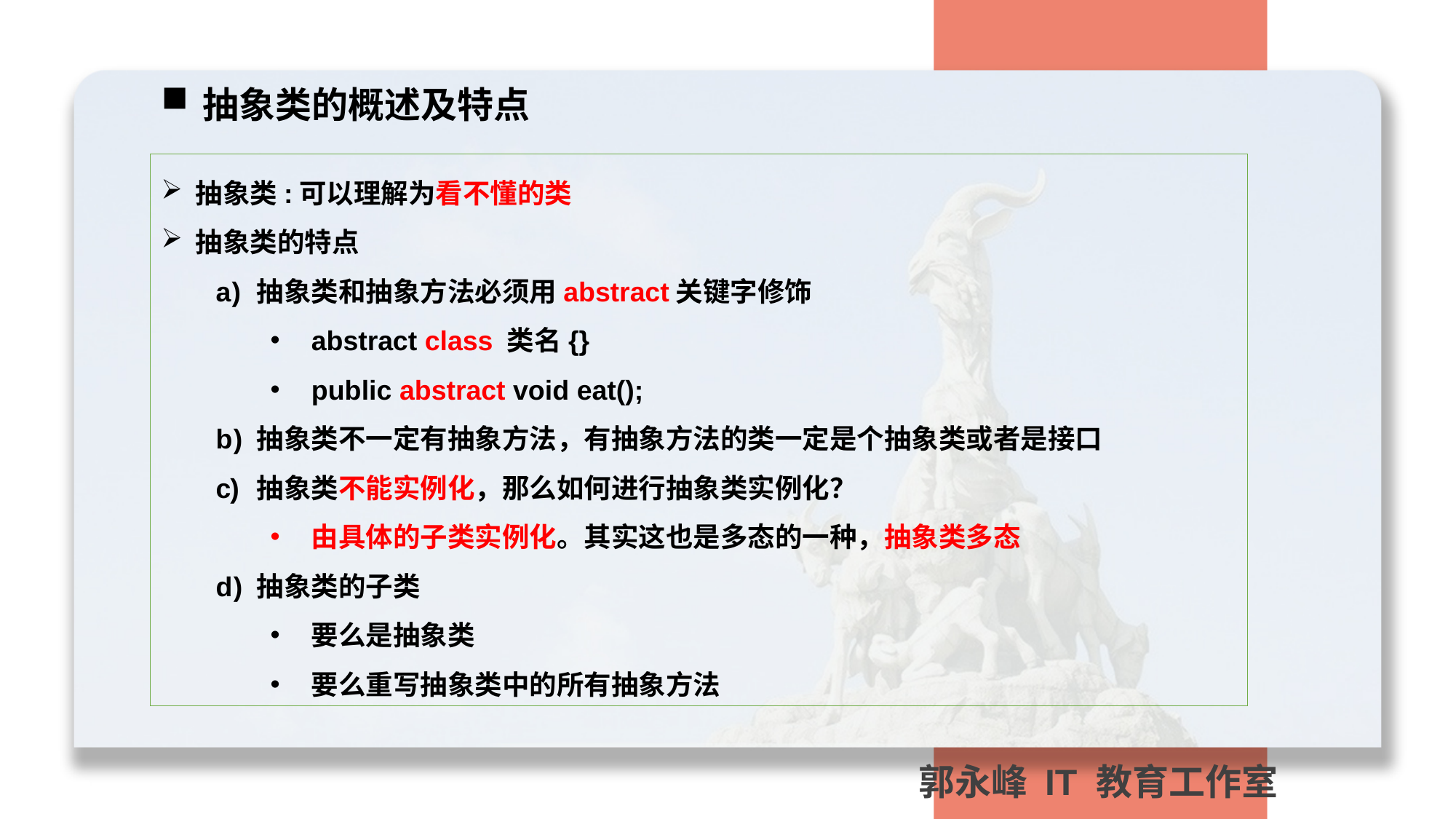

抽象类的概述及特点
抽象类:可以理解为看不懂的类
抽象类的特点
抽象类和抽象方法必须用abstract关键字修饰
abstract class 类名{}
public abstract void eat();
抽象类不一定有抽象方法，有抽象方法的类一定是个抽象类或者是接口
抽象类不能实例化，那么如何进行抽象类实例化？
由具体的子类实例化。其实这也是多态的一种，抽象类多态
抽象类的子类
要么是抽象类
要么重写抽象类中的所有抽象方法